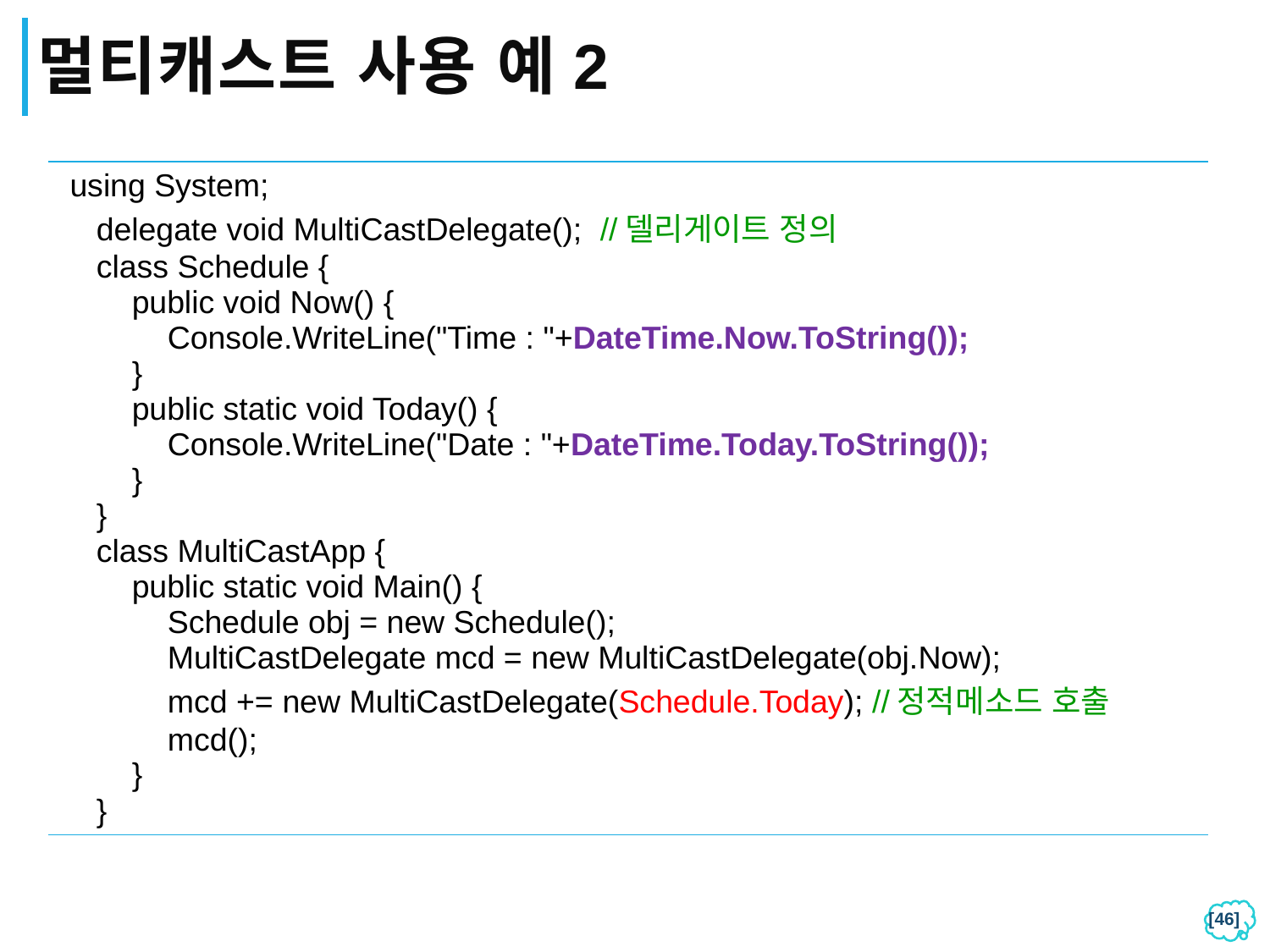

# 멀티캐스트 사용 예2

| using System;     delegate void MultiCastDelegate(); //델리게이트 정의     class Schedule {        public void Now() {           Console.WriteLine("Time : "+DateTime.Now.ToString());        }        public static void Today() {           Console.WriteLine("Date : "+DateTime.Today.ToString());        }     }     class MultiCastApp {        public static void Main() {           Schedule obj = new Schedule();           MultiCastDelegate mcd = new MultiCastDelegate(obj.Now);           mcd += new MultiCastDelegate(Schedule.Today); //정적메소드 호출           mcd();        }     } |
| --- |
[46]